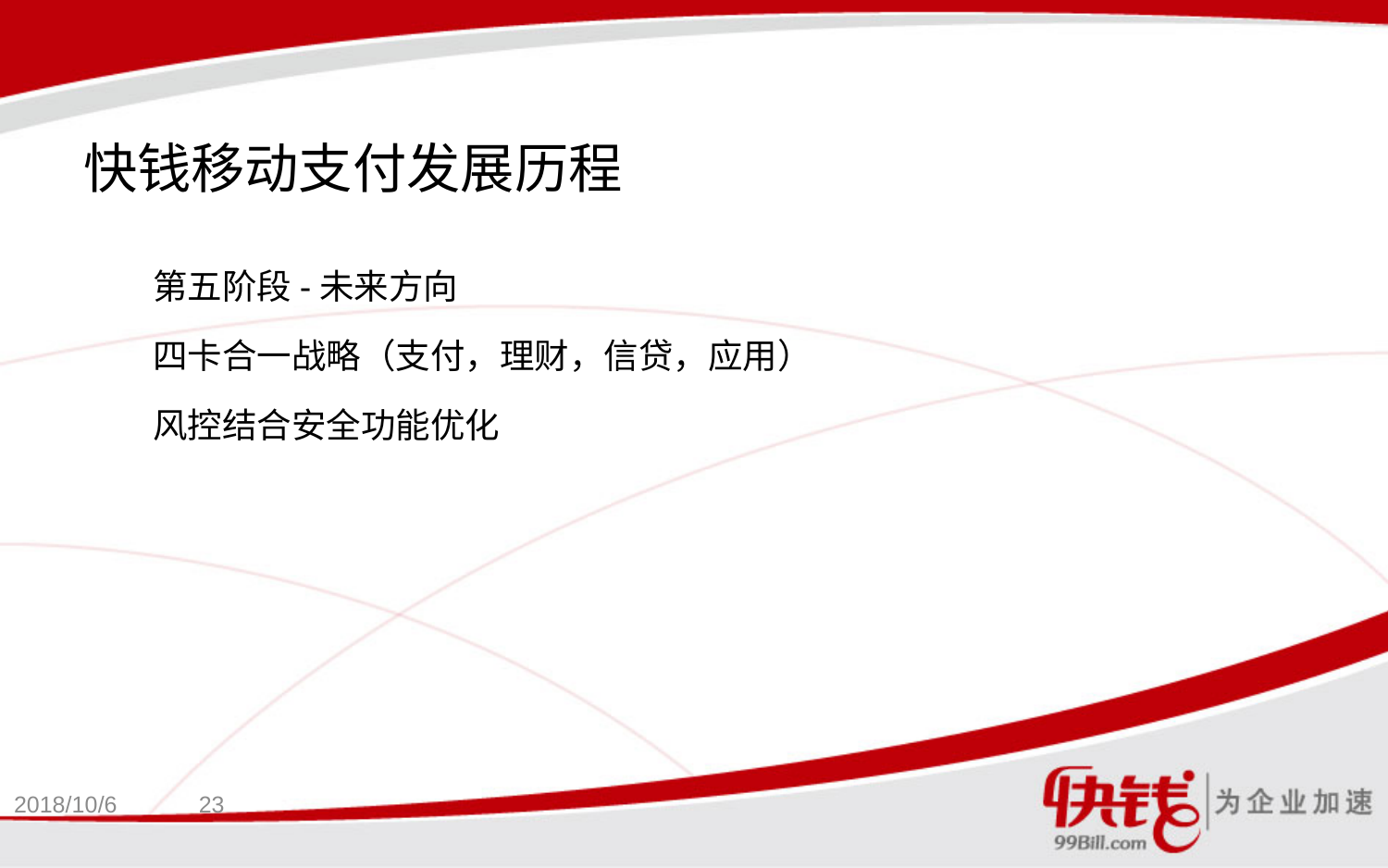

# 快钱移动支付发展历程
第五阶段-未来方向
四卡合一战略（支付，理财，信贷，应用）
风控结合安全功能优化

2018/10/6
23